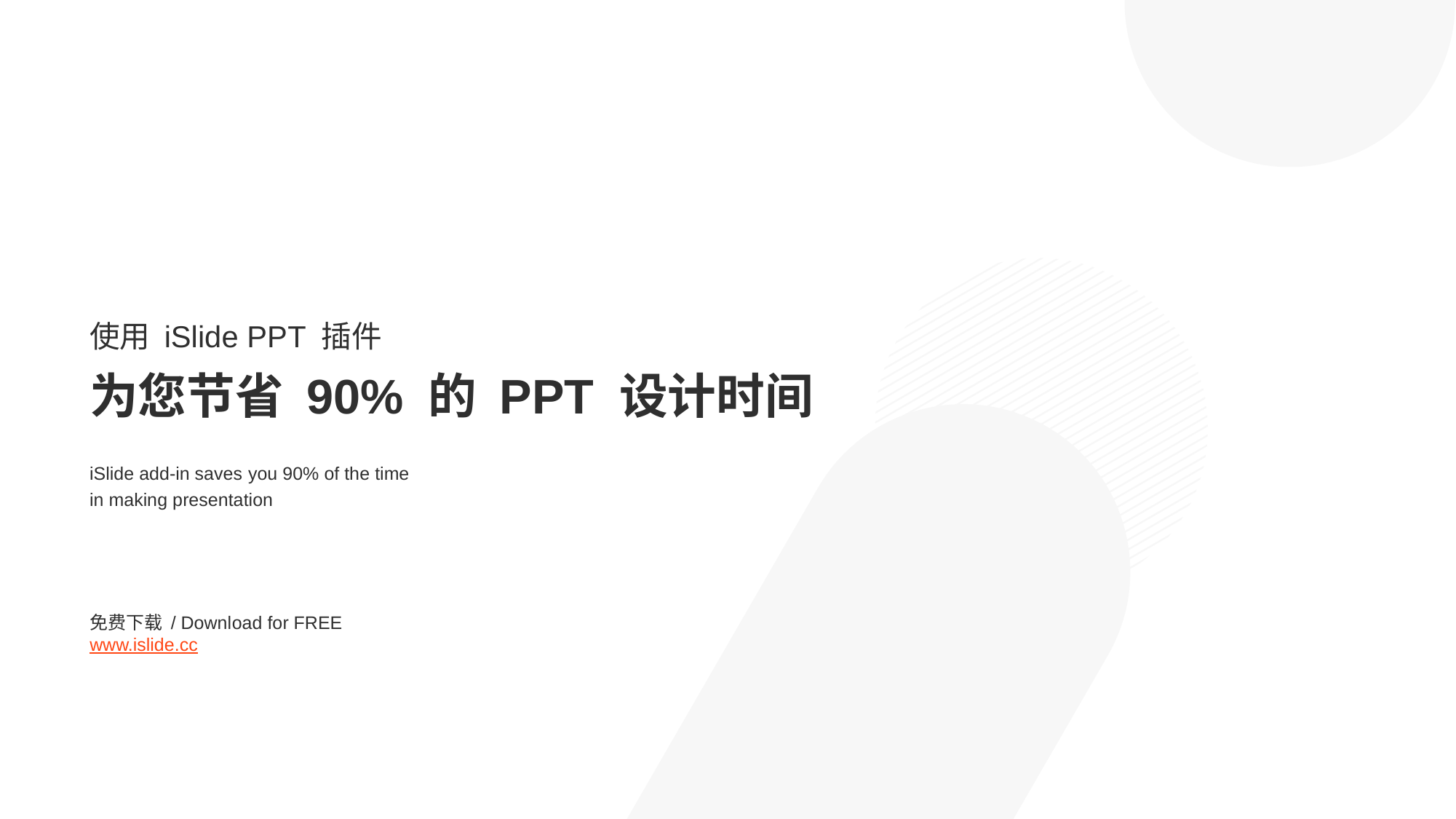

使用 iSlide PP T 插件
为您节省 90% 的 PPT 设计时间
iSlide add-in saves  you 90% of the time
in making presentation
免费下载 / Downl oad for FREE
www.islide.cc